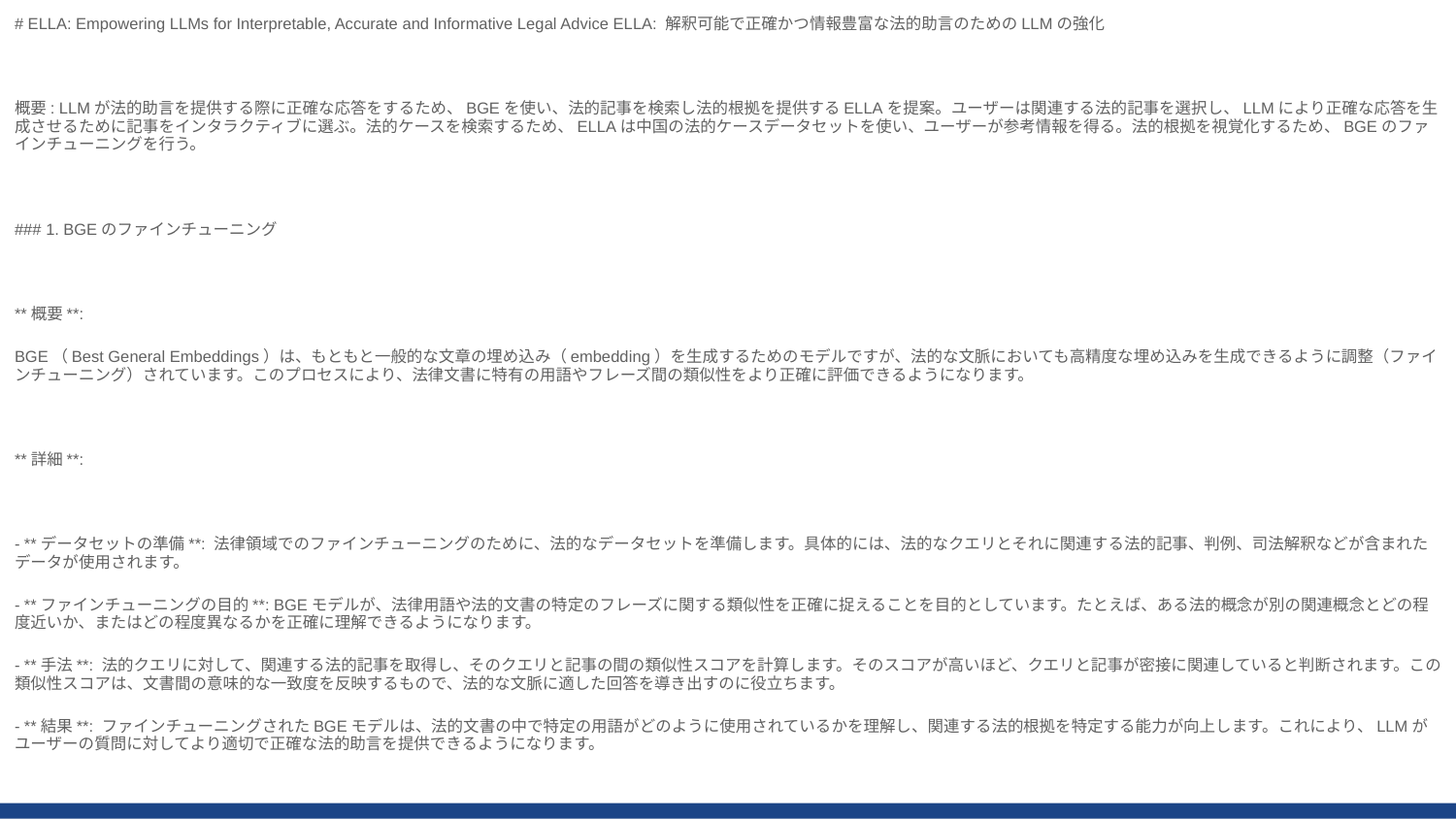

# ELLA: Empowering LLMs for Interpretable, Accurate and Informative Legal Advice ELLA: 解釈可能で正確かつ情報豊富な法的助言のためのLLMの強化

概要: LLMが法的助言を提供する際に正確な応答をするため、BGEを使い、法的記事を検索し法的根拠を提供するELLAを提案。ユーザーは関連する法的記事を選択し、LLMにより正確な応答を生成させるために記事をインタラクティブに選ぶ。法的ケースを検索するため、ELLAは中国の法的ケースデータセットを使い、ユーザーが参考情報を得る。法的根拠を視覚化するため、BGEのファインチューニングを行う。

### 1. BGEのファインチューニング

**概要**:
BGE（Best General Embeddings）は、もともと一般的な文章の埋め込み（embedding）を生成するためのモデルですが、法的な文脈においても高精度な埋め込みを生成できるように調整（ファインチューニング）されています。このプロセスにより、法律文書に特有の用語やフレーズ間の類似性をより正確に評価できるようになります。

**詳細**:

- **データセットの準備**: 法律領域でのファインチューニングのために、法的なデータセットを準備します。具体的には、法的なクエリとそれに関連する法的記事、判例、司法解釈などが含まれたデータが使用されます。
- **ファインチューニングの目的**: BGEモデルが、法律用語や法的文書の特定のフレーズに関する類似性を正確に捉えることを目的としています。たとえば、ある法的概念が別の関連概念とどの程度近いか、またはどの程度異なるかを正確に理解できるようになります。
- **手法**: 法的クエリに対して、関連する法的記事を取得し、そのクエリと記事の間の類似性スコアを計算します。そのスコアが高いほど、クエリと記事が密接に関連していると判断されます。この類似性スコアは、文書間の意味的な一致度を反映するもので、法的な文脈に適した回答を導き出すのに役立ちます。
- **結果**: ファインチューニングされたBGEモデルは、法的文書の中で特定の用語がどのように使用されているかを理解し、関連する法的根拠を特定する能力が向上します。これにより、LLMがユーザーの質問に対してより適切で正確な法的助言を提供できるようになります。

### 2. 法的記事選択のインタラクティブ性

**概要**:
ELLAは、LLMの初期応答に基づいてユーザーが複数の関連法的記事を選択し、その選択に基づいてLLMがより正確な応答を生成できるようにする機能を提供します。

**詳細**:

- **法的記事の検索**: ユーザーが質問を入力すると、ELLAは最も関連性の高い法的記事を検索し、トップ3の法的記事をユーザーに提供します。これらの法的記事は、LLMが初期応答を生成するための基礎となります。
- **インタラクティブな選択**: ユーザーは提供された法的記事を確認し、自分の状況に最も適したものを選択することができます。選択後、ユーザーはLLMに新しい応答を生成するように指示します。
- **応答の再生成**: LLMはユーザーが選択した法的記事に基づいて、より正確で包括的な応答を生成します。このプロセスにより、ノイズを排除し、適切な法的根拠に基づいた応答を得ることが可能となります。
- **ユーザー体験の向上**: インタラクティブな法的記事選択により、ユーザーは自分の状況に合わせた正確な法的助言を得ることができ、LLMの応答の信頼性と一貫性が向上します。

### 3. 法的ケース検索モジュール

**概要**:
ELLAには、ユーザーがより具体的な参考情報を得るために、関連する法的ケースを検索するモジュールが組み込まれています。このモジュールは、中国の法的ケースデータセット「LeCaRD」を使用しており、特定の法的問題に関連する事例を検索して提示します。

**詳細**:

- **LeCaRDデータセットの使用**: LeCaRD（Legal Case Retrieval Dataset）は、中国の法律システムにおける法的ケースの検索のために特別に設計されたデータセットです。ELLAは、このデータセットを使用して、ユーザーのクエリに関連する法的ケースを特定します。
- **法的ケースの検索プロセス**: ユーザーがクエリを入力すると、BGEモデルを使用して、クエリに関連する法的ケースを検索します。検索された法的ケースは、クエリと各ケースの文との間の類似性に基づいてランク付けされます。
- **関連文のハイライト**: 検索された法的ケースの中から、クエリに関連する文がハイライトされます。これにより、ユーザーはケースのどの部分が自分の状況に最も関連しているかをすばやく判断でき、効率的に情報を得ることができます。
- **法的ケースの再ランク付け**: 最も関連性の高い法的ケースをさらにランク付けし、ユーザーにトップのケースを提示します。これにより、ユーザーは最も重要な情報にアクセスしやすくなります。
- **結果の評価**: このモジュールは、ユーザーが具体的な事例に基づいて自分の法的状況を評価するのを助け、LLMの提供する法的助言の信頼性を高める役割を果たします。